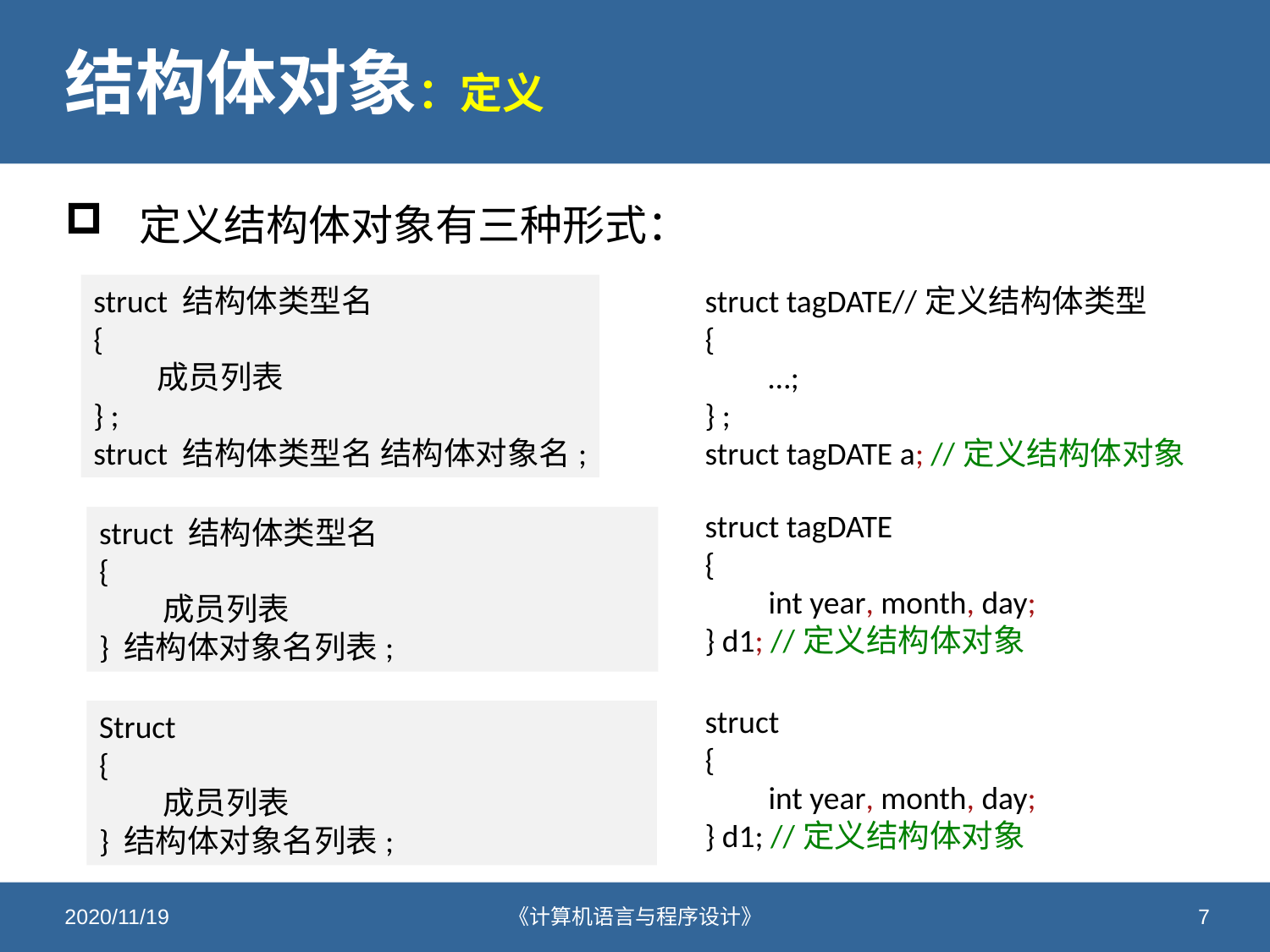

# 结构体对象：定义
定义结构体对象有三种形式：
struct tagDATE//定义结构体类型
{
…;
} ;
struct tagDATE a; //定义结构体对象
struct 结构体类型名
{
成员列表
} ;
struct 结构体类型名 结构体对象名;
struct tagDATE
{
int year, month, day;
} d1; //定义结构体对象
struct 结构体类型名
{
成员列表
} 结构体对象名列表;
struct
{
int year, month, day;
} d1; //定义结构体对象
Struct
{
成员列表
} 结构体对象名列表;
2020/11/19
《计算机语言与程序设计》
7